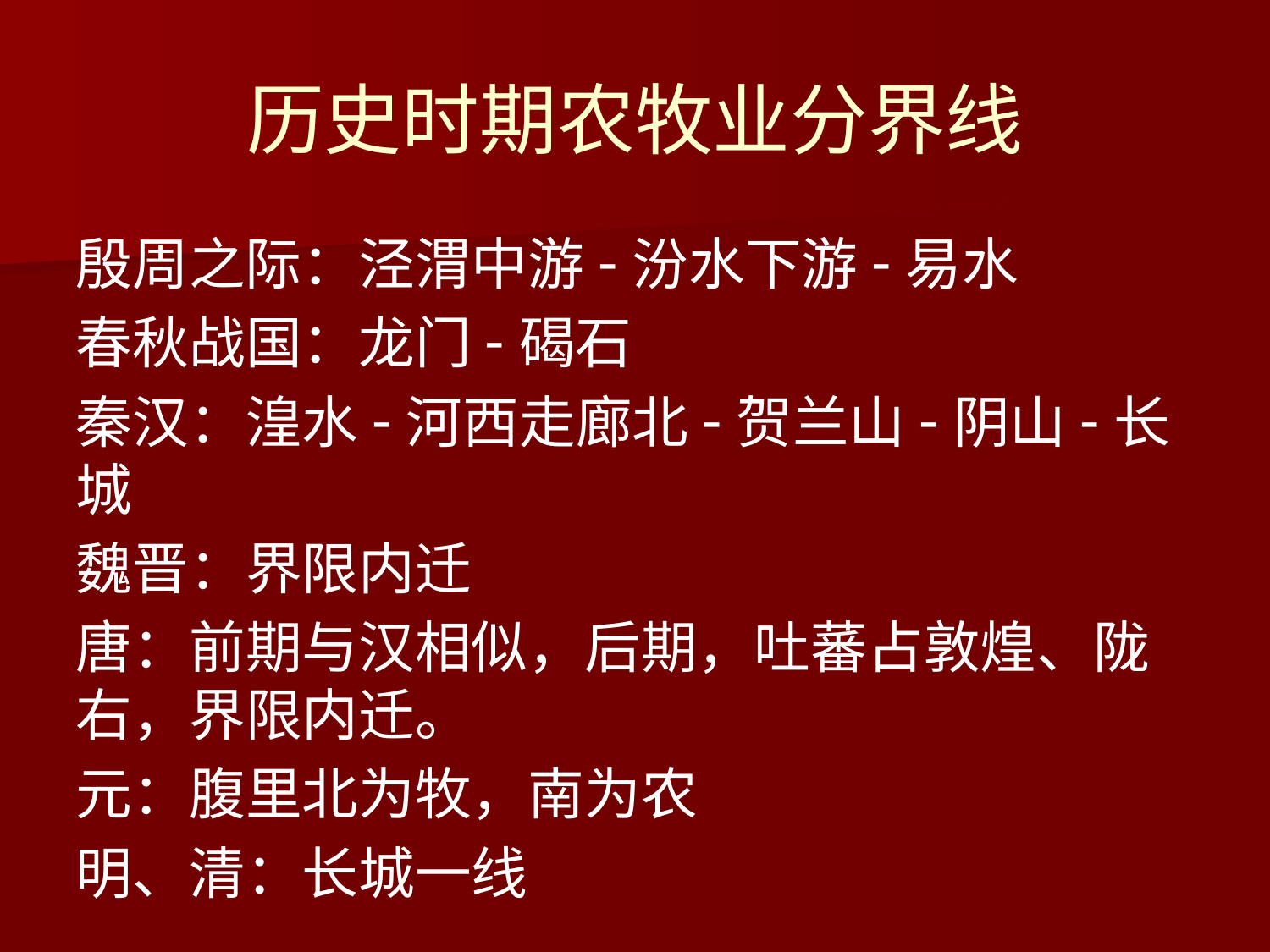

# 历史时期农牧业分界线
殷周之际：泾渭中游-汾水下游-易水
春秋战国：龙门-碣石
秦汉：湟水-河西走廊北-贺兰山-阴山-长城
魏晋：界限内迁
唐：前期与汉相似，后期，吐蕃占敦煌、陇右，界限内迁。
元：腹里北为牧，南为农
明、清：长城一线